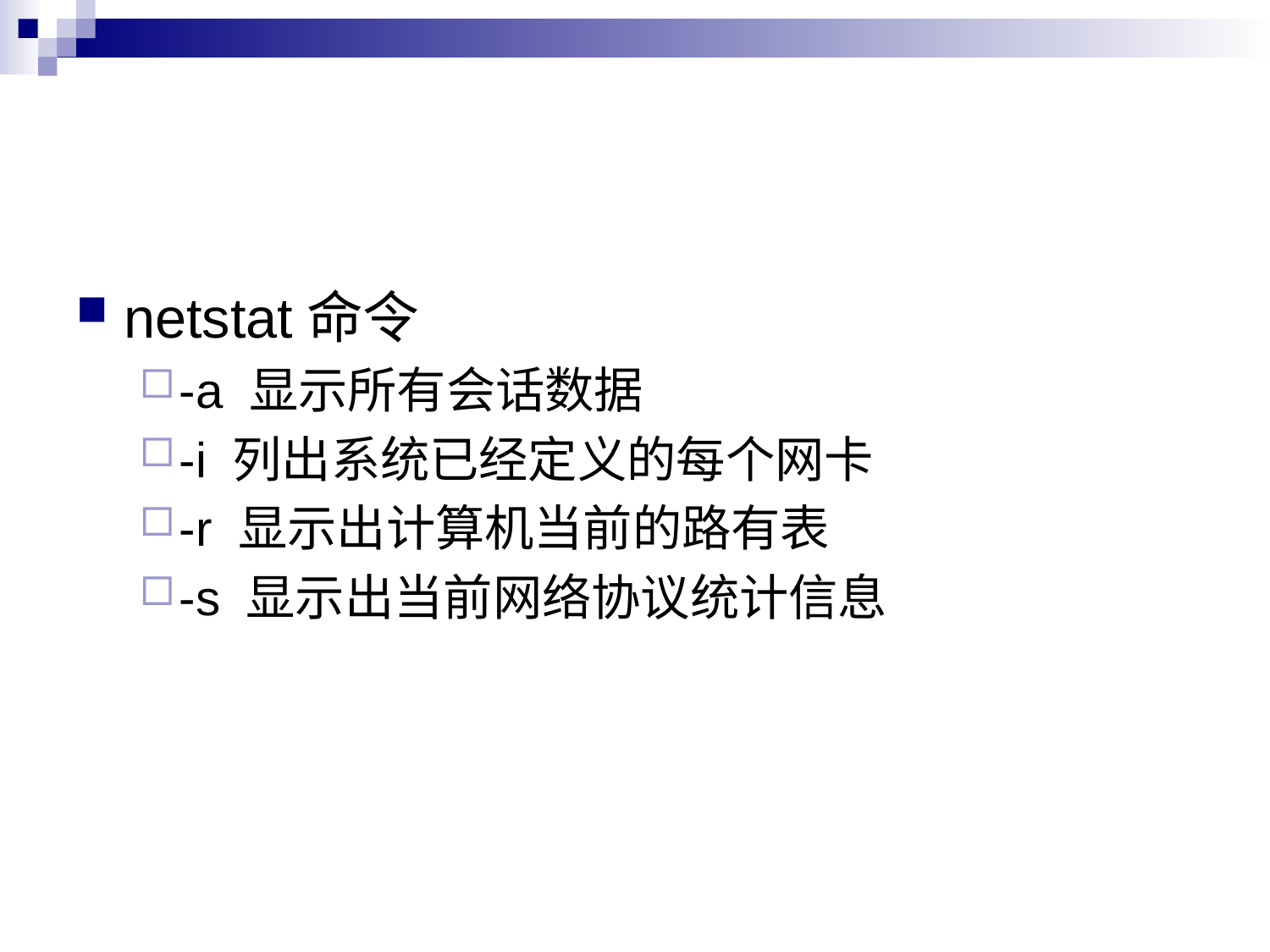

#
netstat命令
-a 显示所有会话数据
-i 列出系统已经定义的每个网卡
-r 显示出计算机当前的路有表
-s 显示出当前网络协议统计信息